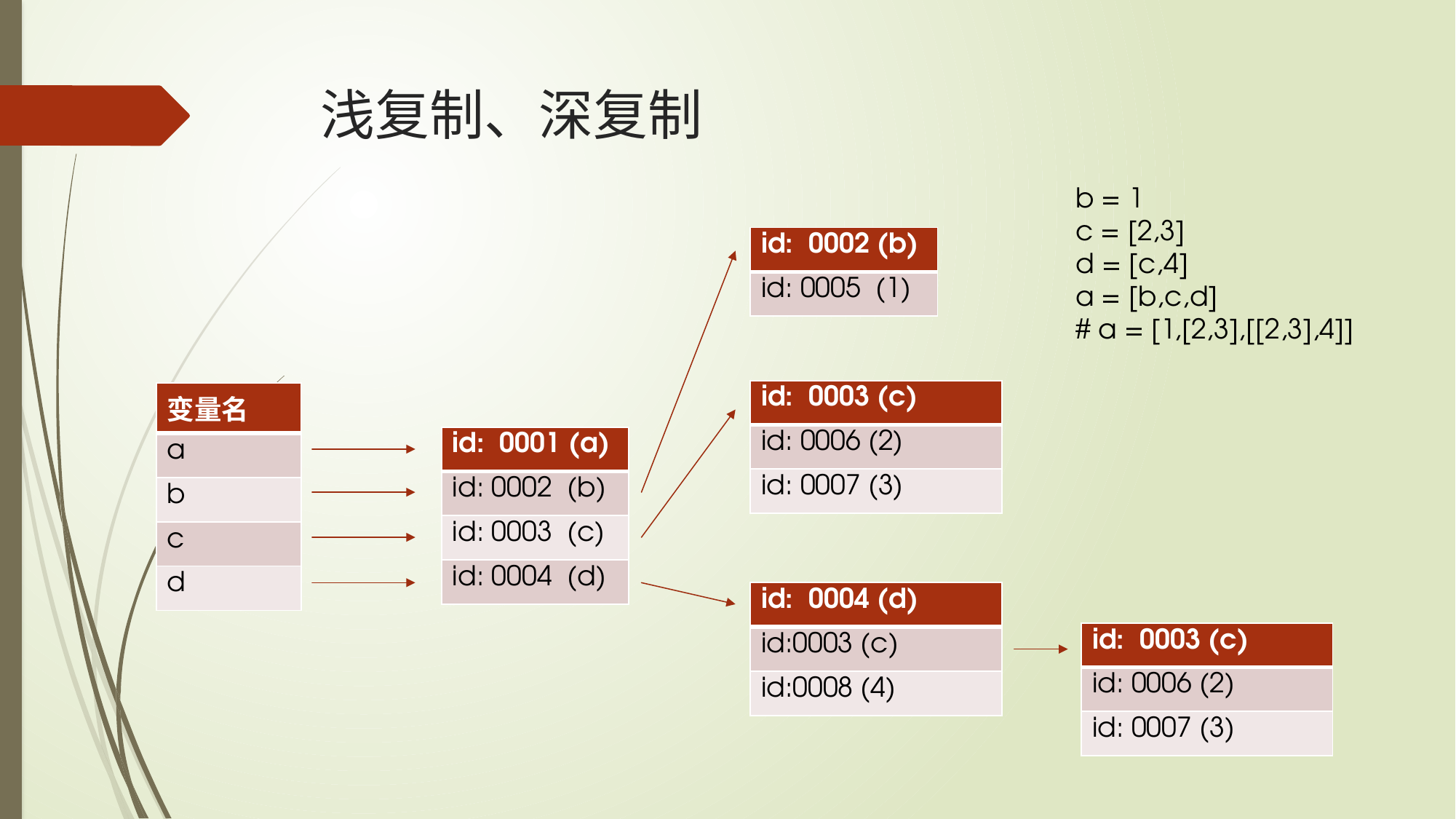

# 浅复制、深复制
b = 1
c = [2,3]
d = [c,4]
a = [b,c,d]
# a = [1,[2,3],[[2,3],4]]
| id: 0002 (b) |
| --- |
| id: 0005 (1) |
| id: 0003 (c) |
| --- |
| id: 0006 (2) |
| id: 0007 (3) |
| 变量名 |
| --- |
| a |
| b |
| c |
| d |
| id: 0001 (a) |
| --- |
| id: 0002 (b) |
| id: 0003 (c) |
| id: 0004 (d) |
| id: 0004 (d) |
| --- |
| id:0003 (c) |
| id:0008 (4) |
| id: 0003 (c) |
| --- |
| id: 0006 (2) |
| id: 0007 (3) |